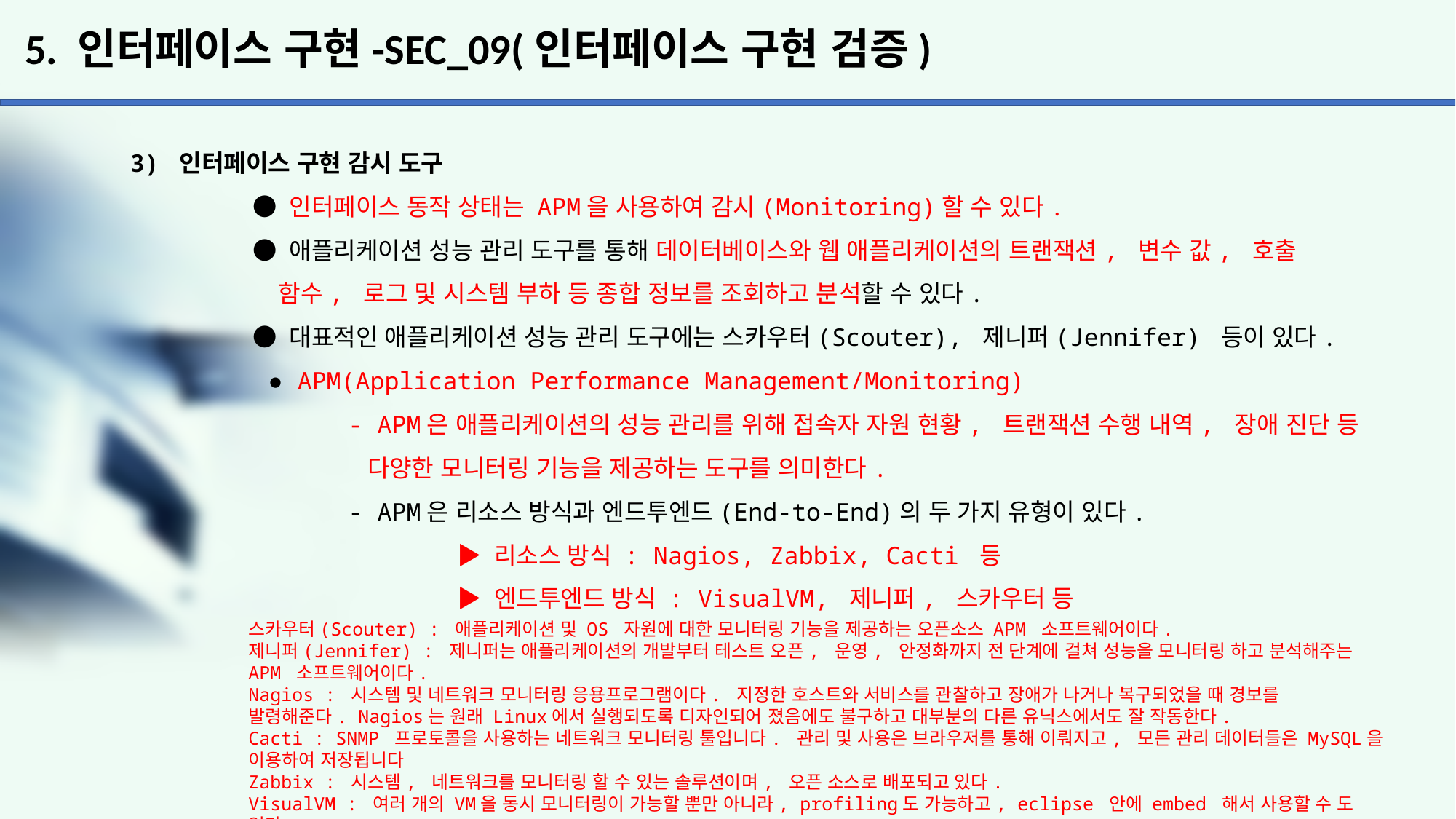

# 5. 인터페이스 구현-SEC_09(인터페이스 구현 검증)
3) 인터페이스 구현 감시 도구
	  ● 인터페이스 동작 상태는 APM을 사용하여 감시(Monitoring)할 수 있다.
	  ● 애플리케이션 성능 관리 도구를 통해 데이터베이스와 웹 애플리케이션의 트랜잭션, 변수 값, 호출
	     함수, 로그 및 시스템 부하 등 종합 정보를 조회하고 분석할 수 있다.
	  ● 대표적인 애플리케이션 성능 관리 도구에는 스카우터(Scouter), 제니퍼(Jennifer) 등이 있다.
	  ● APM(Application Performance Management/Monitoring)
		- APM은 애플리케이션의 성능 관리를 위해 접속자 자원 현황, 트랜잭션 수행 내역, 장애 진단 등
		  다양한 모니터링 기능을 제공하는 도구를 의미한다.
		- APM은 리소스 방식과 엔드투엔드(End-to-End)의 두 가지 유형이 있다.
			▶ 리소스 방식 : Nagios, Zabbix, Cacti 등
			▶ 엔드투엔드 방식 : VisualVM, 제니퍼, 스카우터 등
스카우터(Scouter) : 애플리케이션 및 OS 자원에 대한 모니터링 기능을 제공하는 오픈소스 APM 소프트웨어이다.
제니퍼(Jennifer) : 제니퍼는 애플리케이션의 개발부터 테스트 오픈, 운영, 안정화까지 전 단계에 걸쳐 성능을 모니터링 하고 분석해주는 APM 소프트웨어이다.
Nagios : 시스템 및 네트워크 모니터링 응용프로그램이다. 지정한 호스트와 서비스를 관찰하고 장애가 나거나 복구되었을 때 경보를
발령해준다. Nagios는 원래 Linux에서 실행되도록 디자인되어 졌음에도 불구하고 대부분의 다른 유닉스에서도 잘 작동한다.
Cacti : SNMP 프로토콜을 사용하는 네트워크 모니터링 툴입니다. 관리 및 사용은 브라우저를 통해 이뤄지고, 모든 관리 데이터들은 MySQL을 이용하여 저장됩니다
Zabbix : 시스템, 네트워크를 모니터링 할 수 있는 솔루션이며, 오픈 소스로 배포되고 있다.
VisualVM : 여러 개의 VM을 동시 모니터링이 가능할 뿐만 아니라, profiling도 가능하고, eclipse 안에 embed 해서 사용할 수 도 있다.